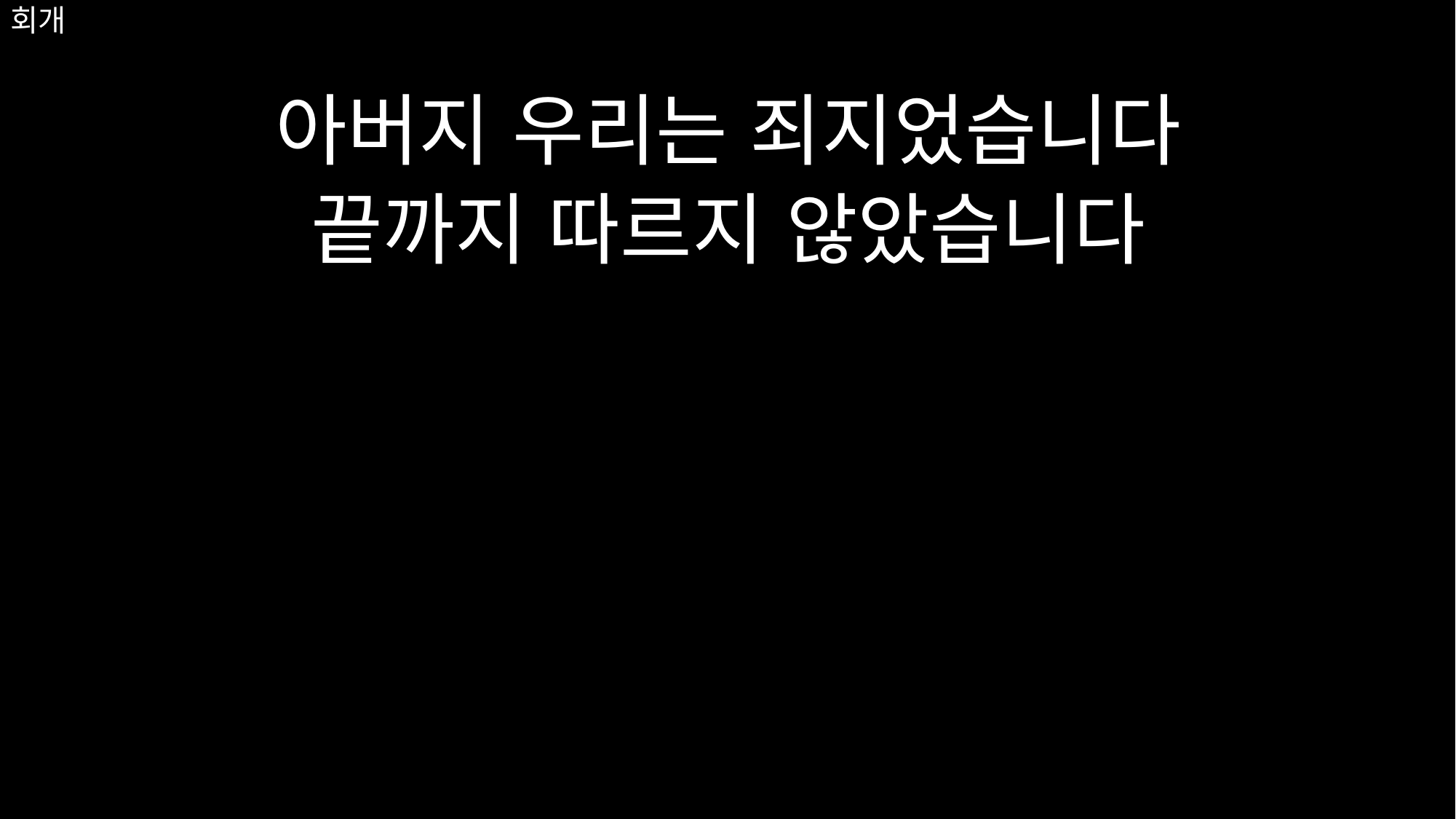

아버지 우리는 죄지었습니다
끝까지 따르지 않았습니다

# 회개